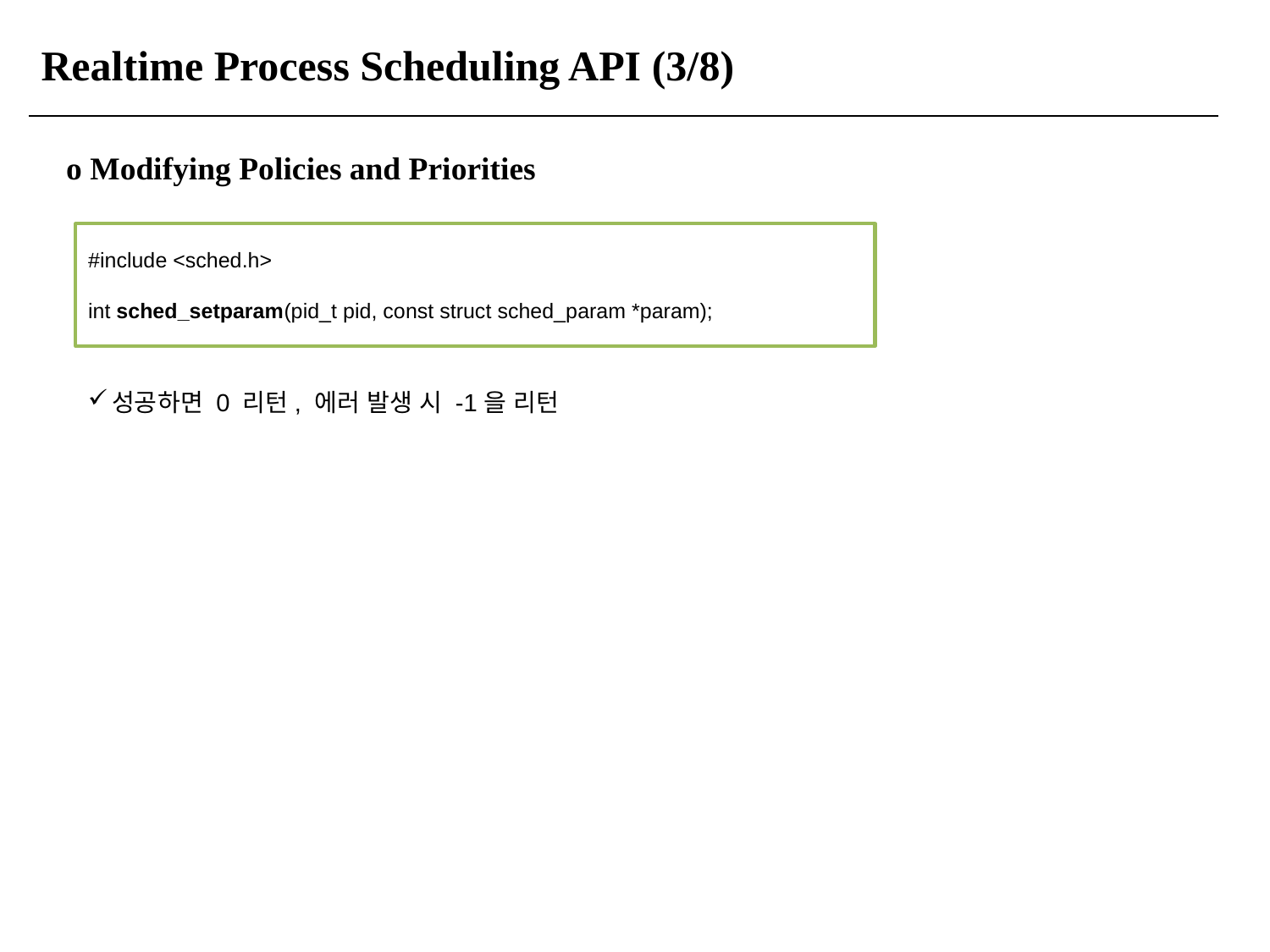

Realtime Process Scheduling API (3/8)
o Modifying Policies and Priorities
#include <sched.h>

int sched_setparam(pid_t pid, const struct sched_param *param);
성공하면 0 리턴, 에러 발생 시 -1을 리턴